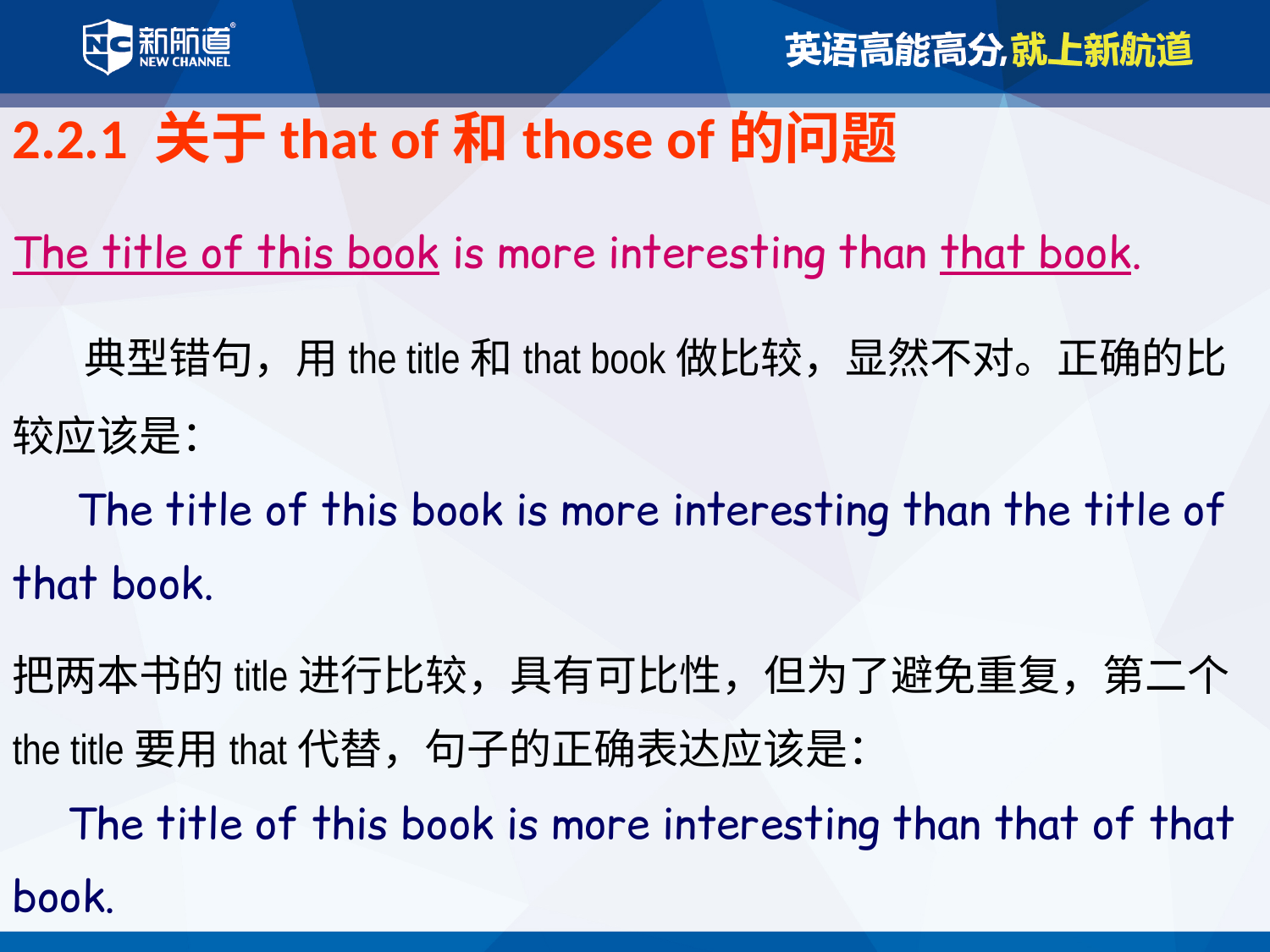

2.2.1 关于that of和those of的问题
The title of this book is more interesting than that book.
    典型错句，用the title和that book做比较，显然不对。正确的比较应该是：
      The title of this book is more interesting than the title of that book.
把两本书的title进行比较，具有可比性，但为了避免重复，第二个the title要用that代替，句子的正确表达应该是：
     The title of this book is more interesting than that of that book.